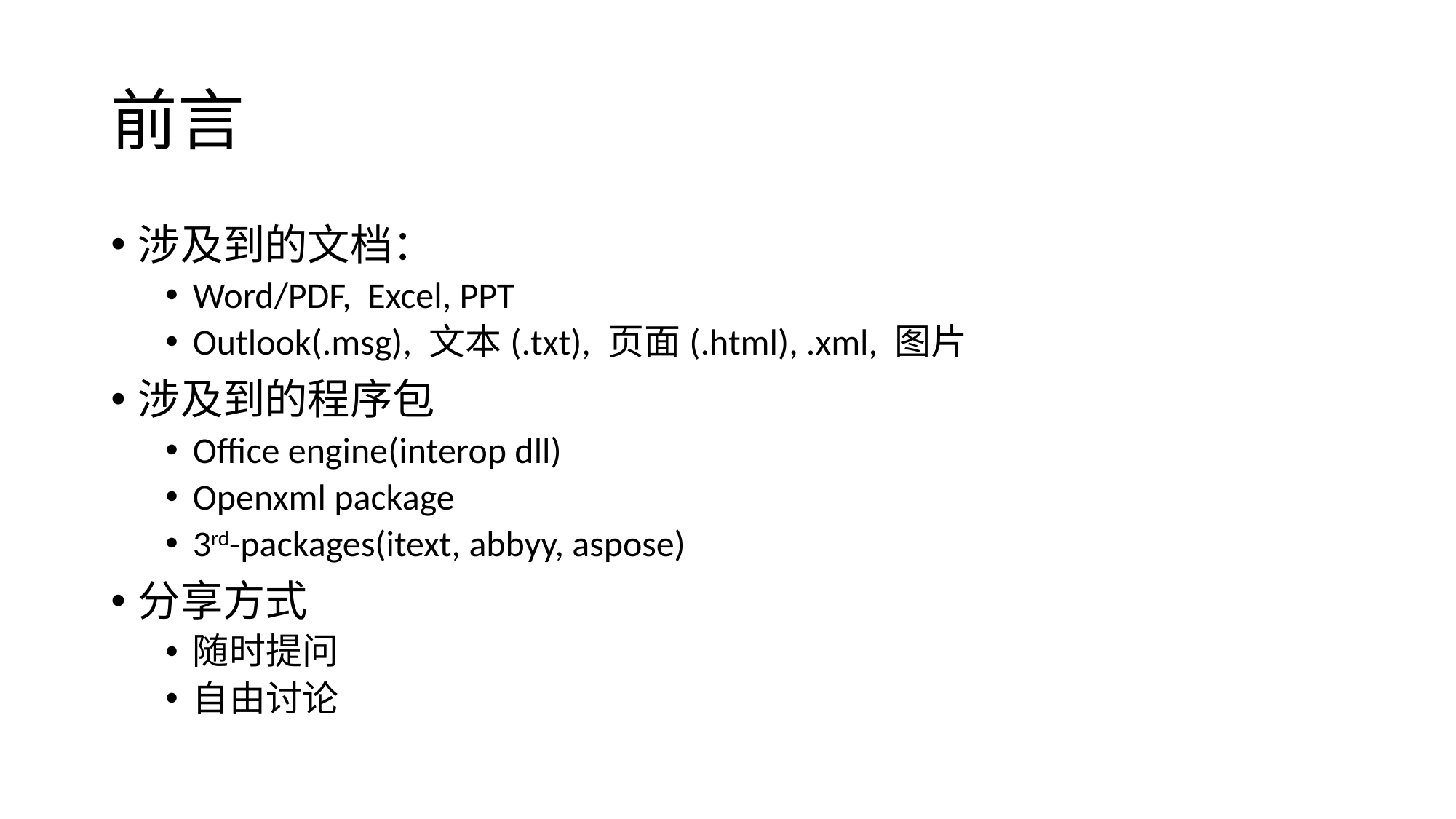

# 前言
涉及到的文档：
Word/PDF,  Excel, PPT
Outlook(.msg), 文本(.txt), 页面(.html), .xml, 图片
涉及到的程序包
Office engine(interop dll)
Openxml package
3rd-packages(itext, abbyy, aspose)
分享方式
随时提问
自由讨论